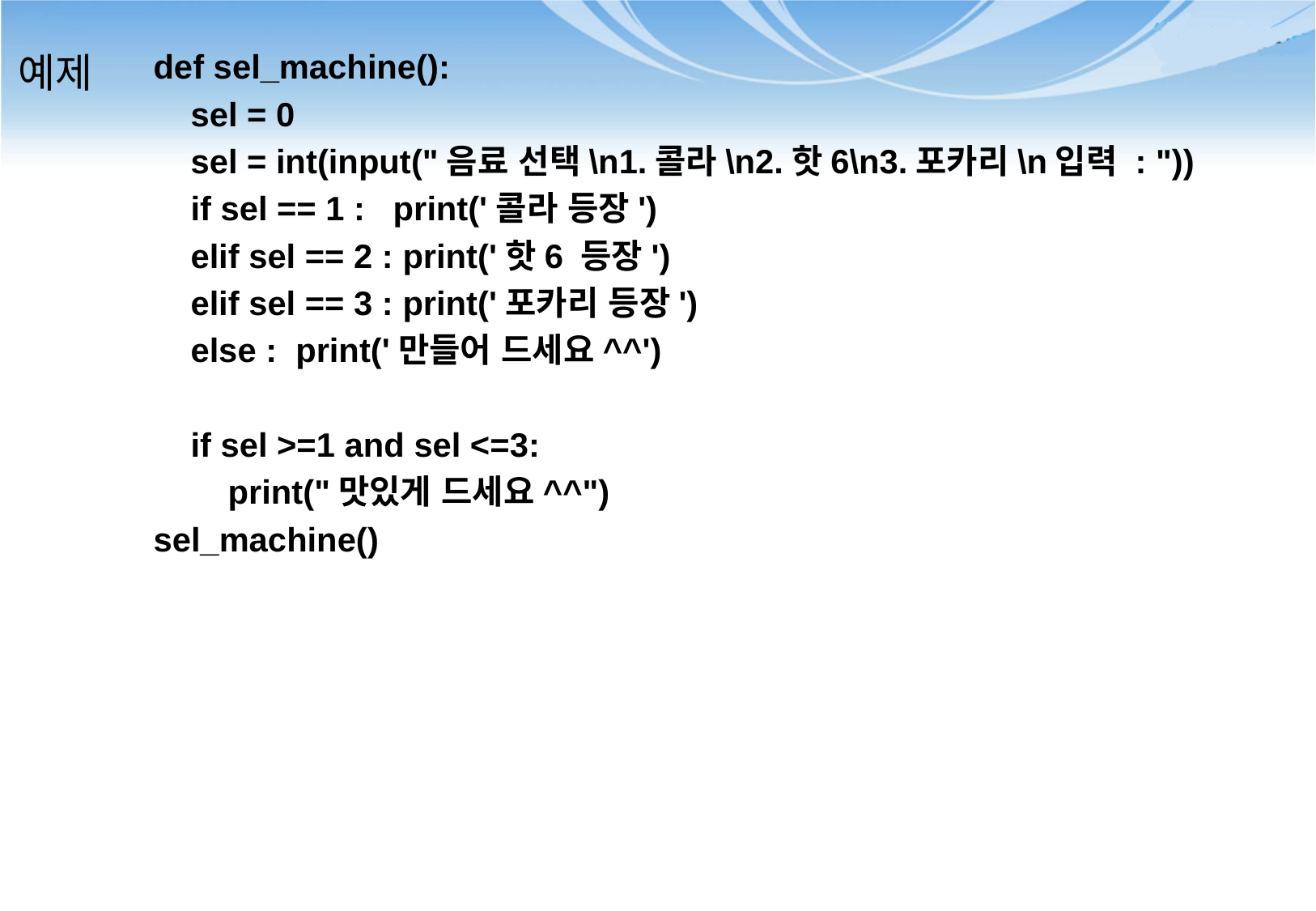

# 예제
def sel_machine():
    sel = 0
    sel = int(input("음료 선택\n1.콜라\n2.핫6\n3.포카리\n입력 : "))
    if sel == 1 :   print('콜라 등장')
    elif sel == 2 : print('핫6 등장')
    elif sel == 3 : print('포카리 등장')
    else :  print('만들어 드세요^^')

    if sel >=1 and sel <=3:
        print("맛있게 드세요^^")
sel_machine()